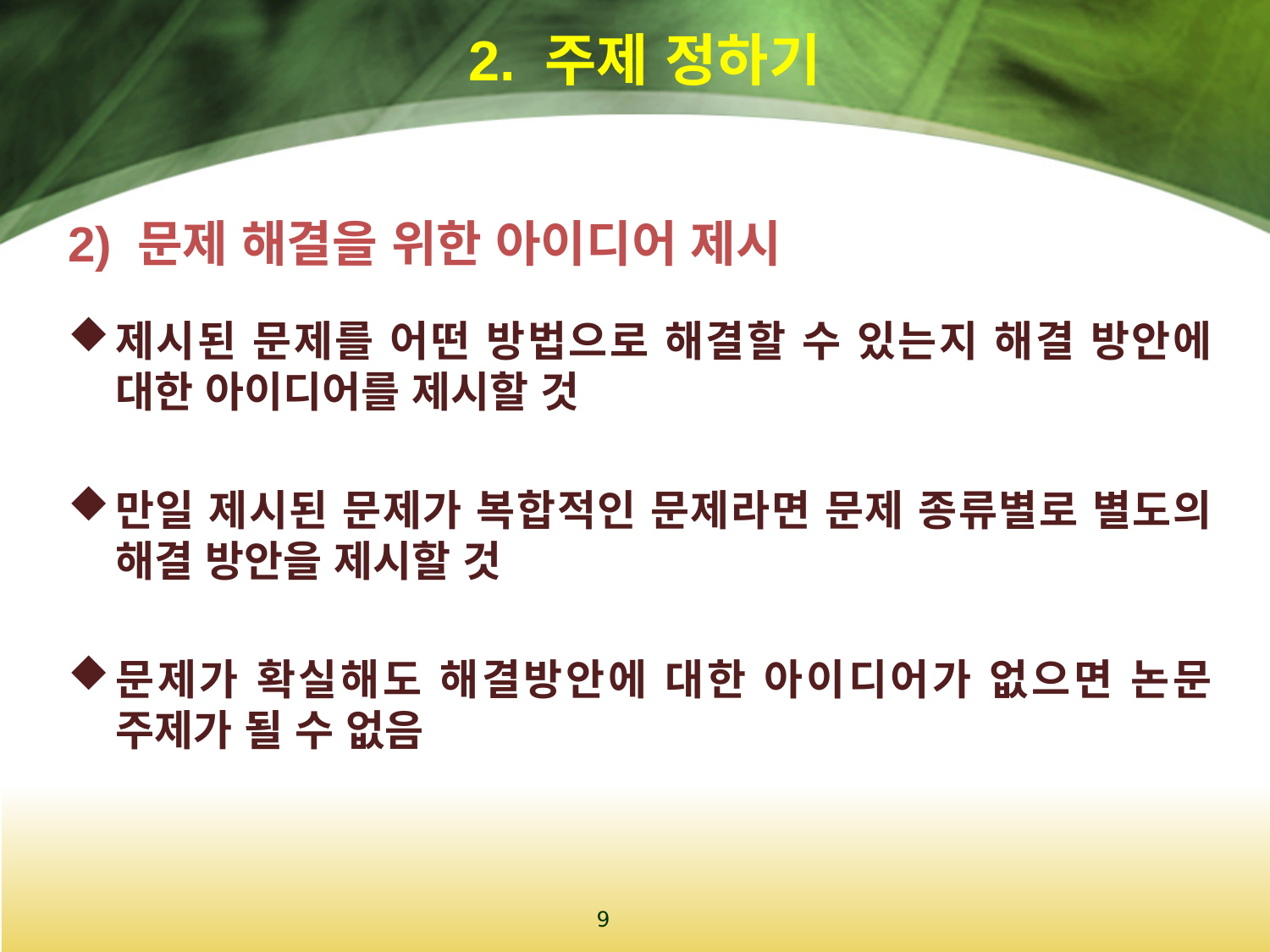

# 2. 주제 정하기
2) 문제 해결을 위한 아이디어 제시

제시된 문제를 어떤 방법으로 해결할 수 있는지 해결 방안에 대한 아이디어를 제시할 것

만일 제시된 문제가 복합적인 문제라면 문제 종류별로 별도의 해결 방안을 제시할 것

문제가 확실해도 해결방안에 대한 아이디어가 없으면 논문 주제가 될 수 없음

9